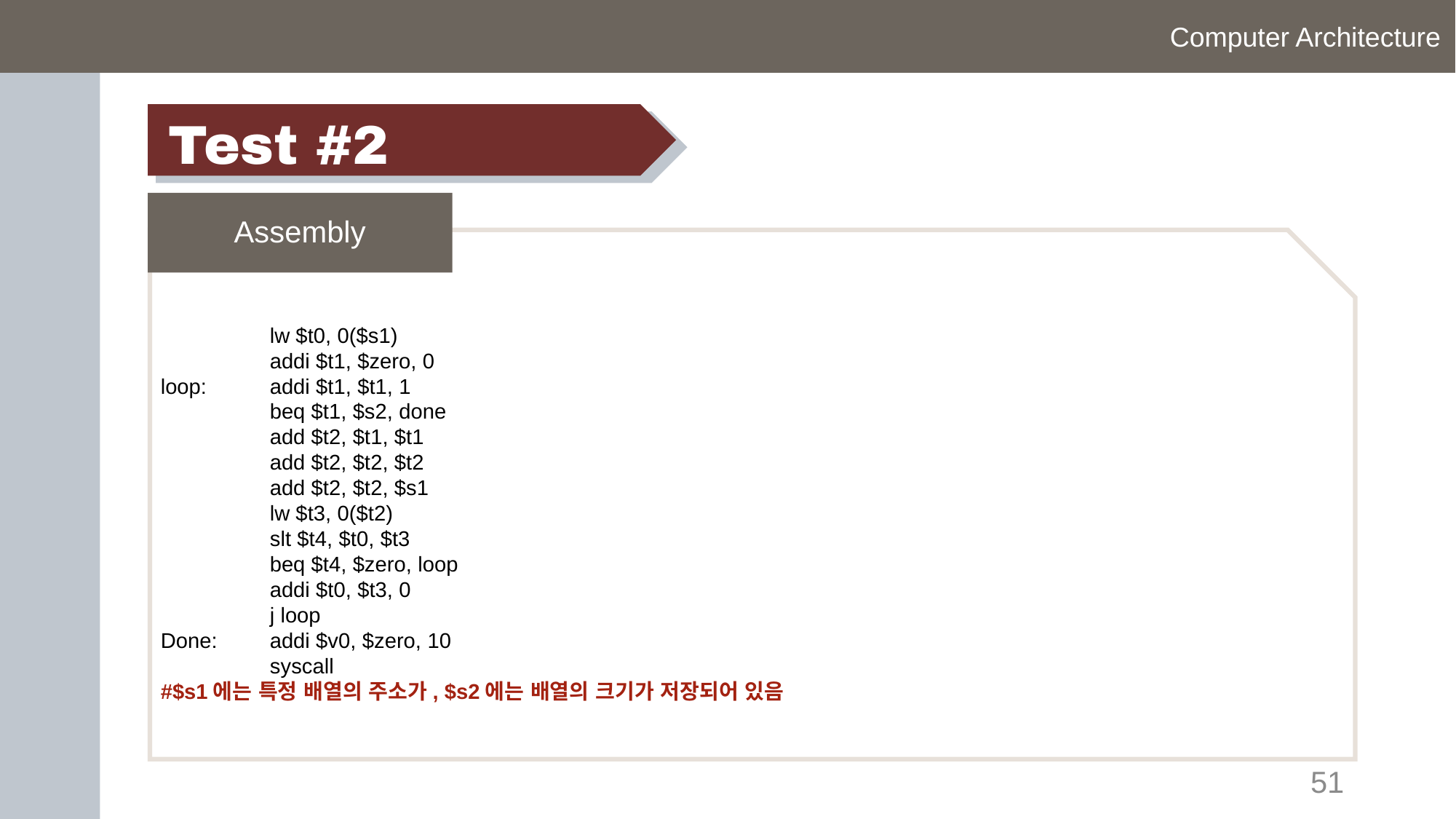

Computer Architecture
Test #2

Assembly

	lw $t0, 0($s1)
	addi $t1, $zero, 0
loop:	addi $t1, $t1, 1
	beq $t1, $s2, done
	add $t2, $t1, $t1
	add $t2, $t2, $t2
	add $t2, $t2, $s1
	lw $t3, 0($t2)
	slt $t4, $t0, $t3
	beq $t4, $zero, loop
	addi $t0, $t3, 0
	j loop
Done:	addi $v0, $zero, 10
	syscall
#$s1에는 특정 배열의 주소가, $s2에는 배열의 크기가 저장되어 있음

51